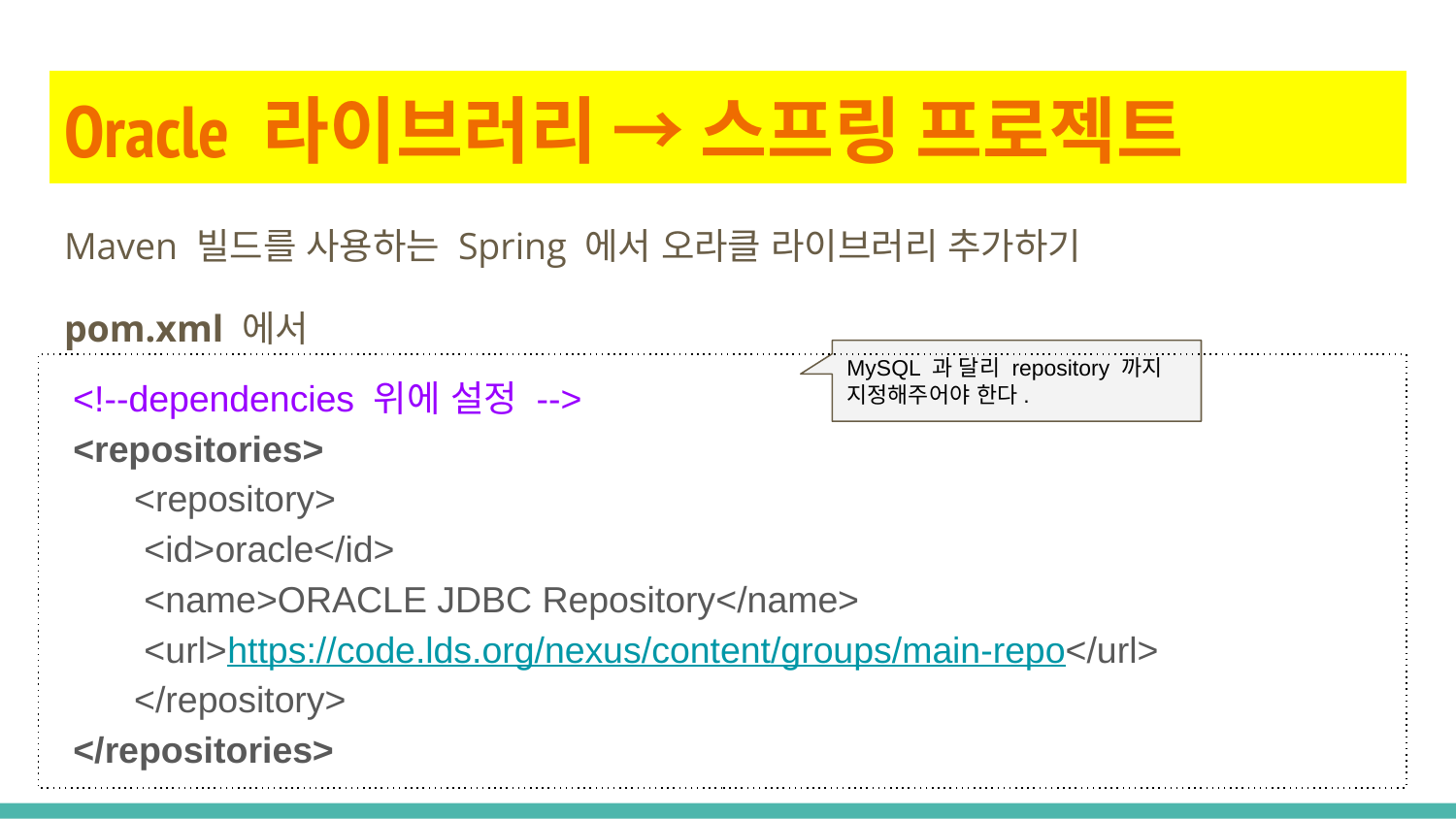

# Oracle 라이브러리 → 스프링 프로젝트
Maven 빌드를 사용하는 Spring 에서 오라클 라이브러리 추가하기
pom.xml 에서
MySQL 과 달리 repository 까지 지정해주어야 한다.
  <!--dependencies 위에 설정 -->
  <repositories>
        <repository>
         <id>oracle</id>
         <name>ORACLE JDBC Repository</name>
         <url>https://code.lds.org/nexus/content/groups/main-repo</url>
        </repository>
  </repositories>